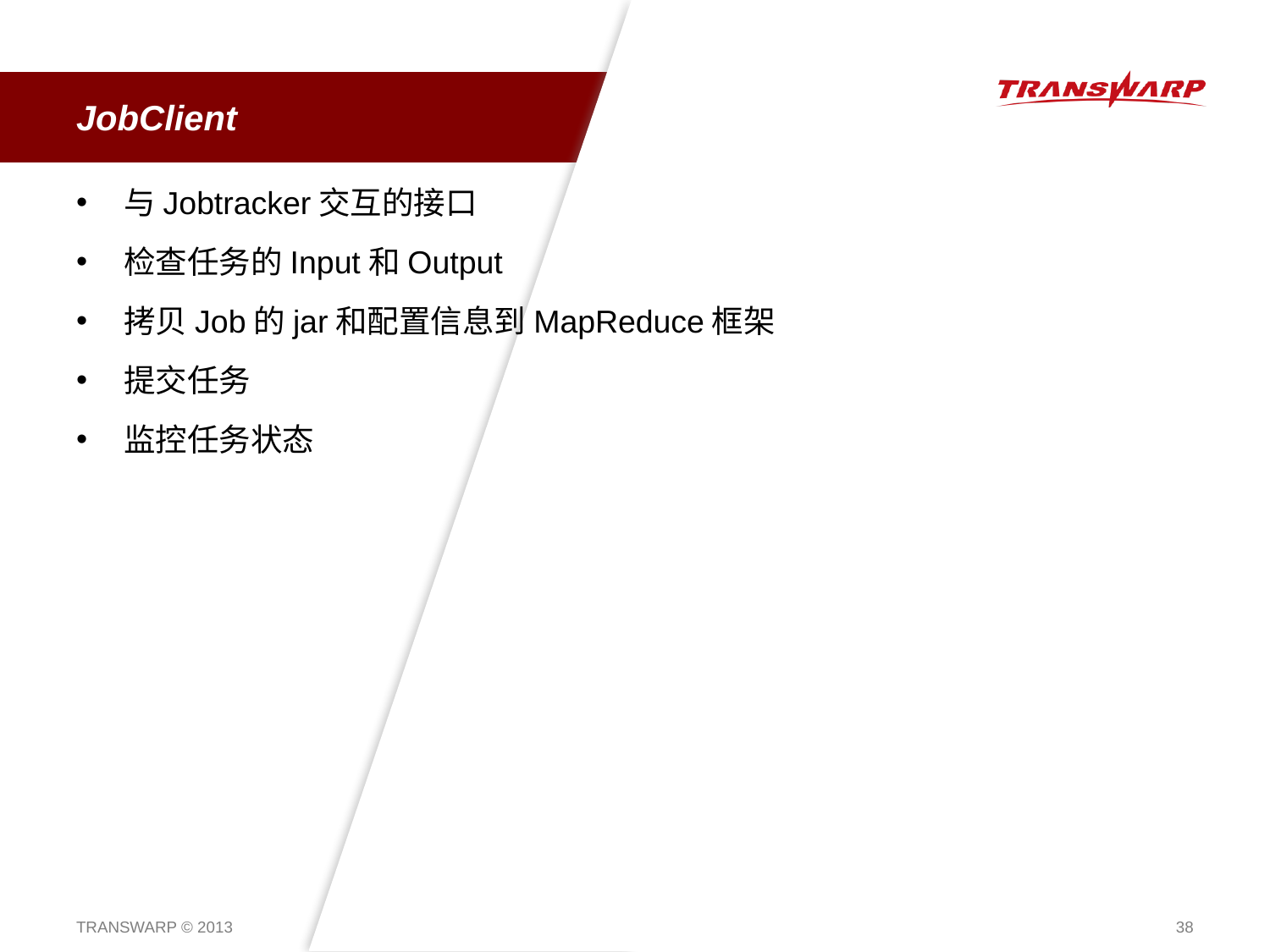

# JobClient
与Jobtracker交互的接口
检查任务的Input和Output
拷贝Job的jar和配置信息到MapReduce框架
提交任务
监控任务状态
TRANSWARP © 2013
38